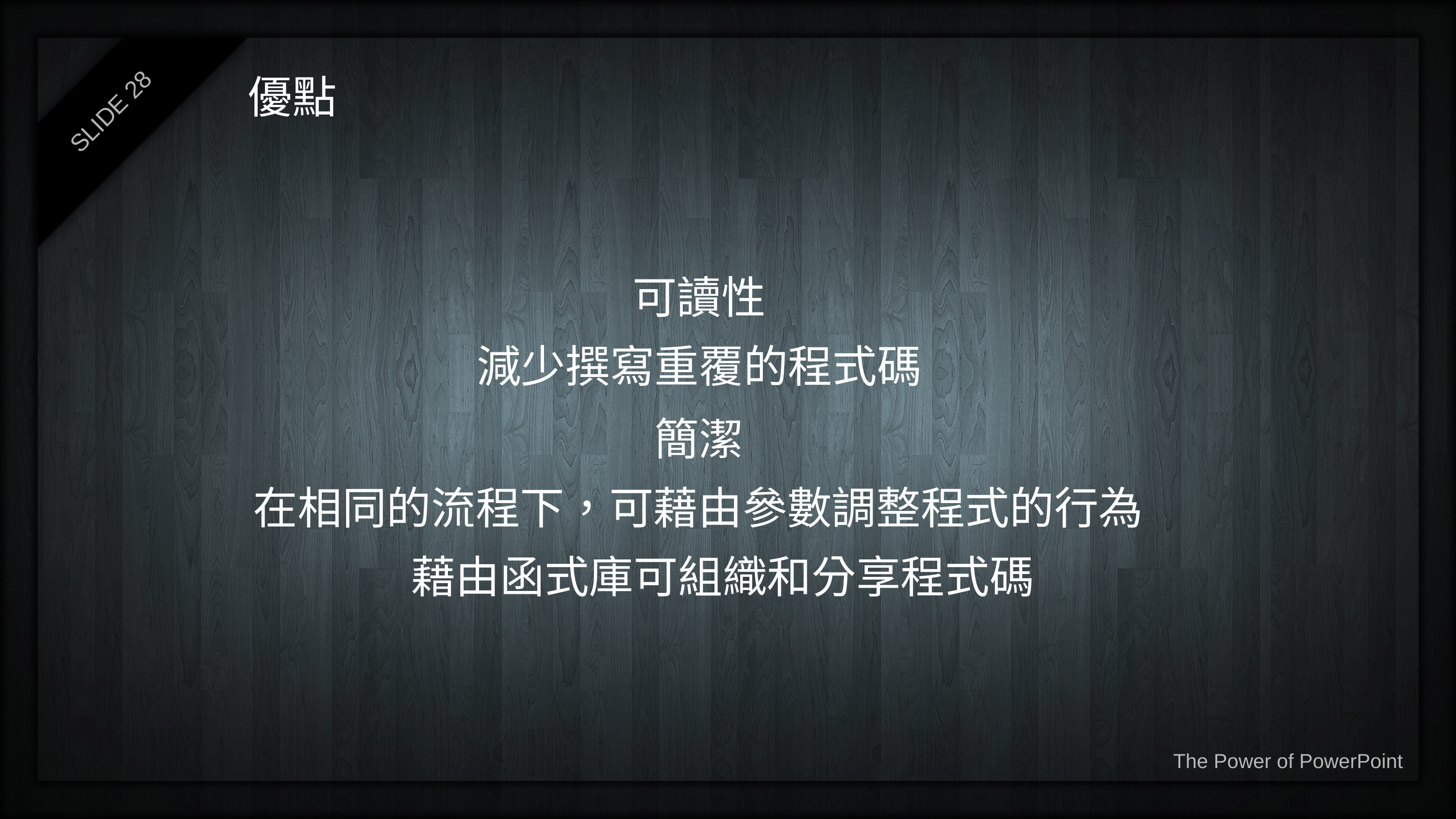

# 優點
SLIDE 28
可讀性
減少撰寫重覆的程式碼
簡潔
在相同的流程下，可藉由參數調整程式的行為
藉由函式庫可組織和分享程式碼